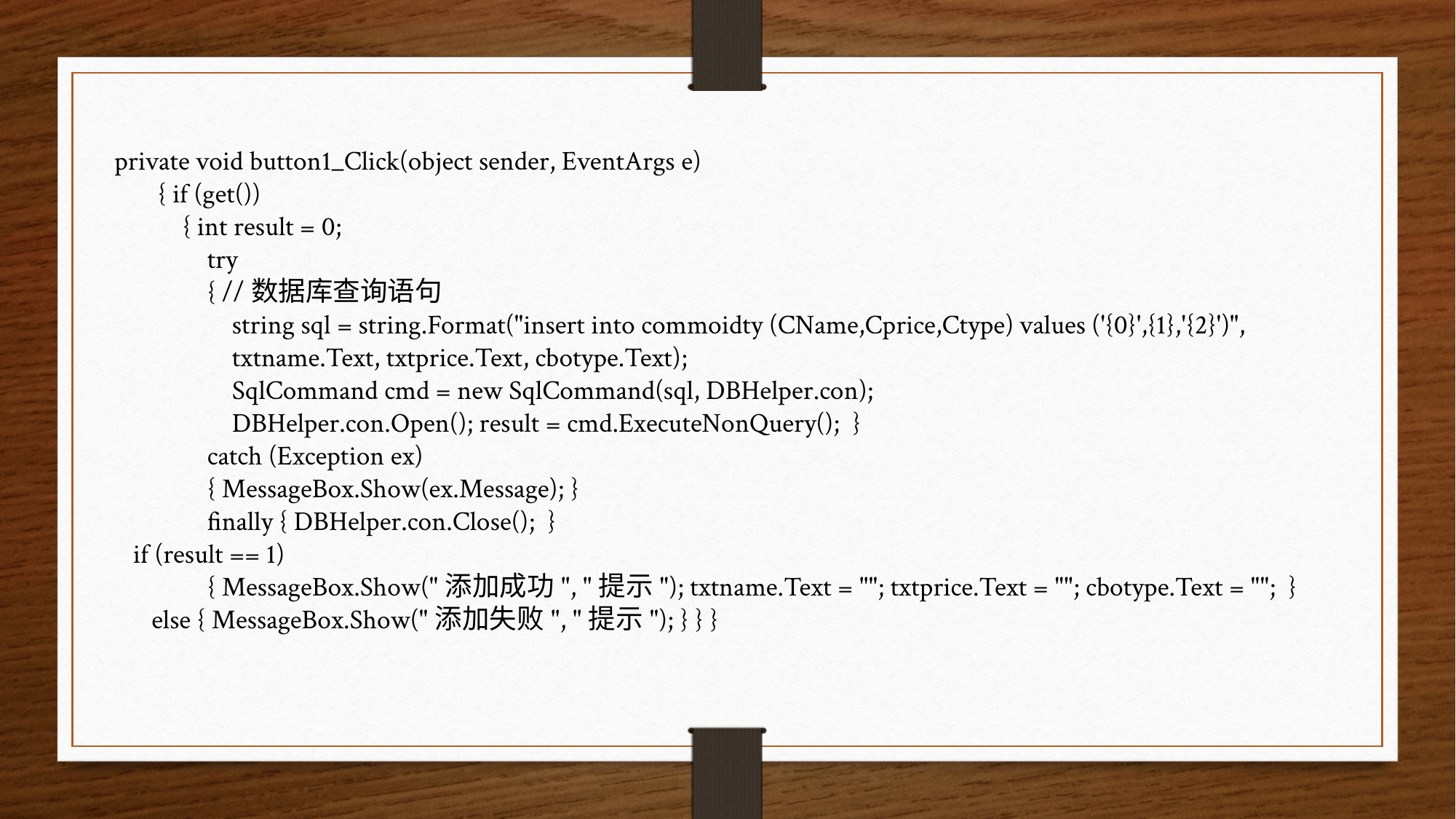

private void button1_Click(object sender, EventArgs e)
        { if (get())
            { int result = 0;
                try
                { //数据库查询语句
                    string sql = string.Format("insert into commoidty (CName,Cprice,Ctype) values ('{0}',{1},'{2}')",
                    txtname.Text, txtprice.Text, cbotype.Text);
                    SqlCommand cmd = new SqlCommand(sql, DBHelper.con);
                    DBHelper.con.Open(); result = cmd.ExecuteNonQuery();  }
                catch (Exception ex)
                { MessageBox.Show(ex.Message); }
                finally { DBHelper.con.Close();  }
    if (result == 1)
                { MessageBox.Show("添加成功", "提示"); txtname.Text = ""; txtprice.Text = ""; cbotype.Text = "";  }
       else { MessageBox.Show("添加失败", "提示"); } } }